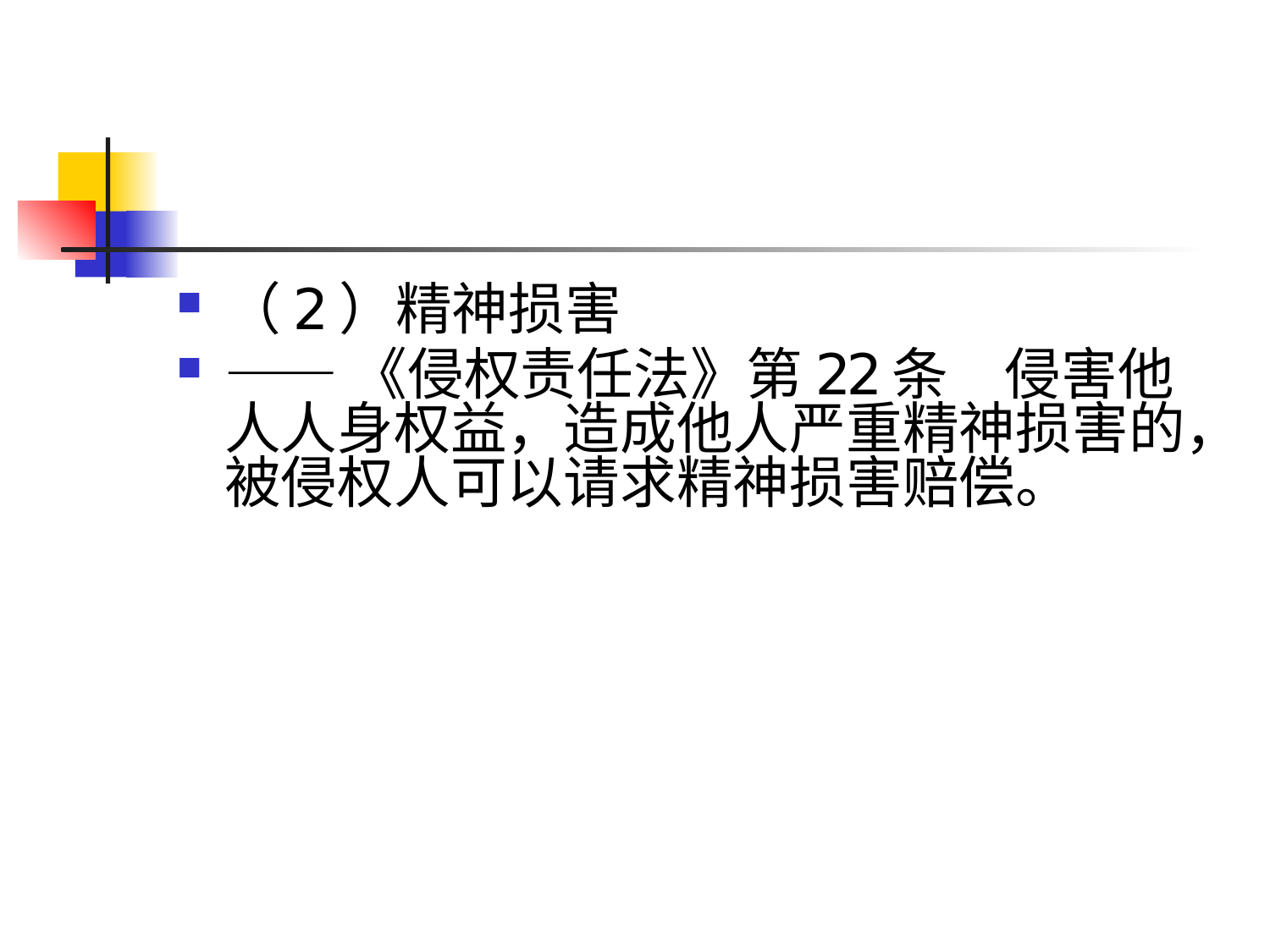

#
（2）精神损害
——《侵权责任法》第22条　侵害他人人身权益，造成他人严重精神损害的，被侵权人可以请求精神损害赔偿。